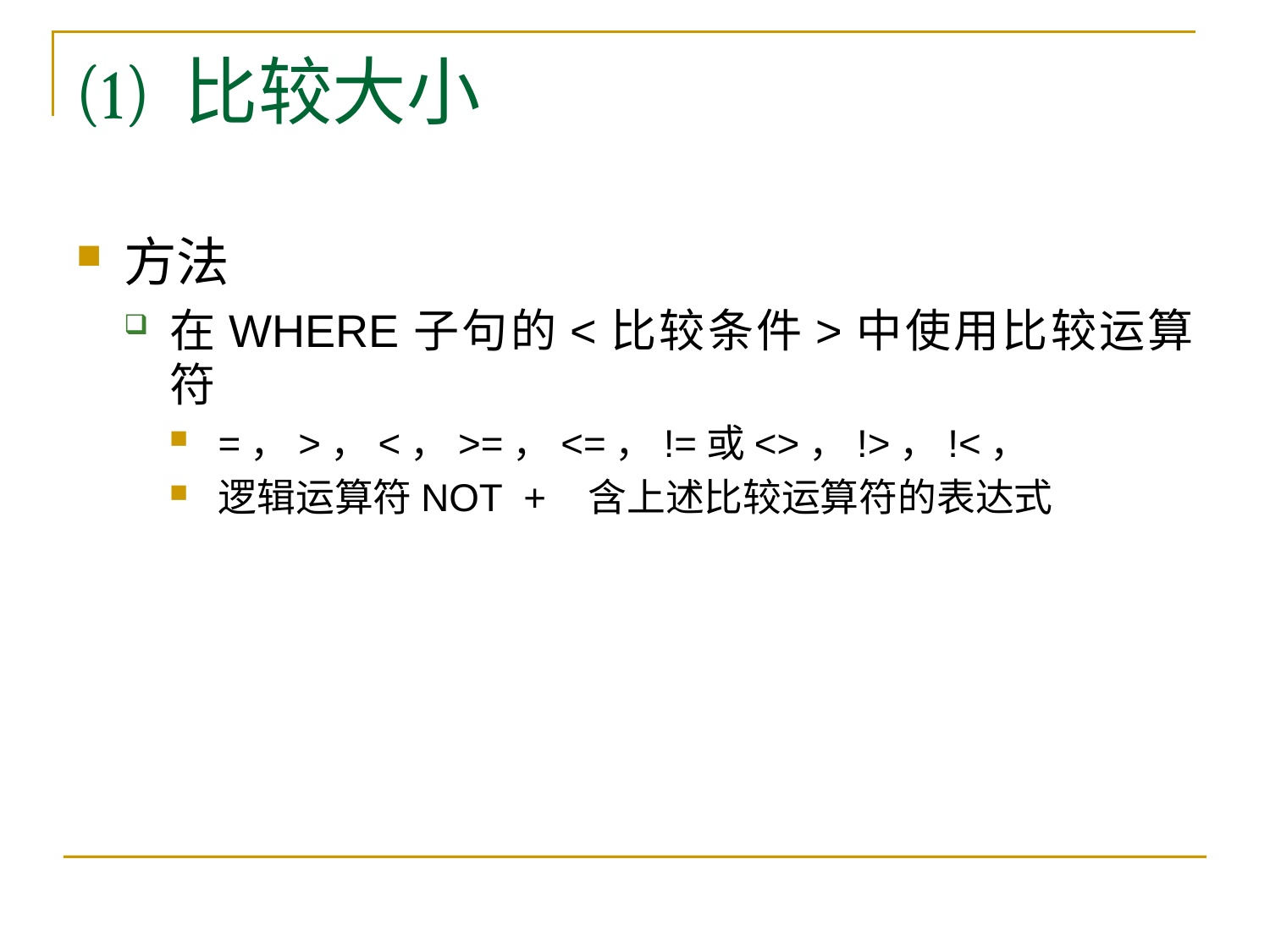

# (1) 比较大小
方法
在WHERE子句的<比较条件>中使用比较运算符
=，>，<，>=，<=，!=或<>，!>，!<，
逻辑运算符NOT  +   含上述比较运算符的表达式